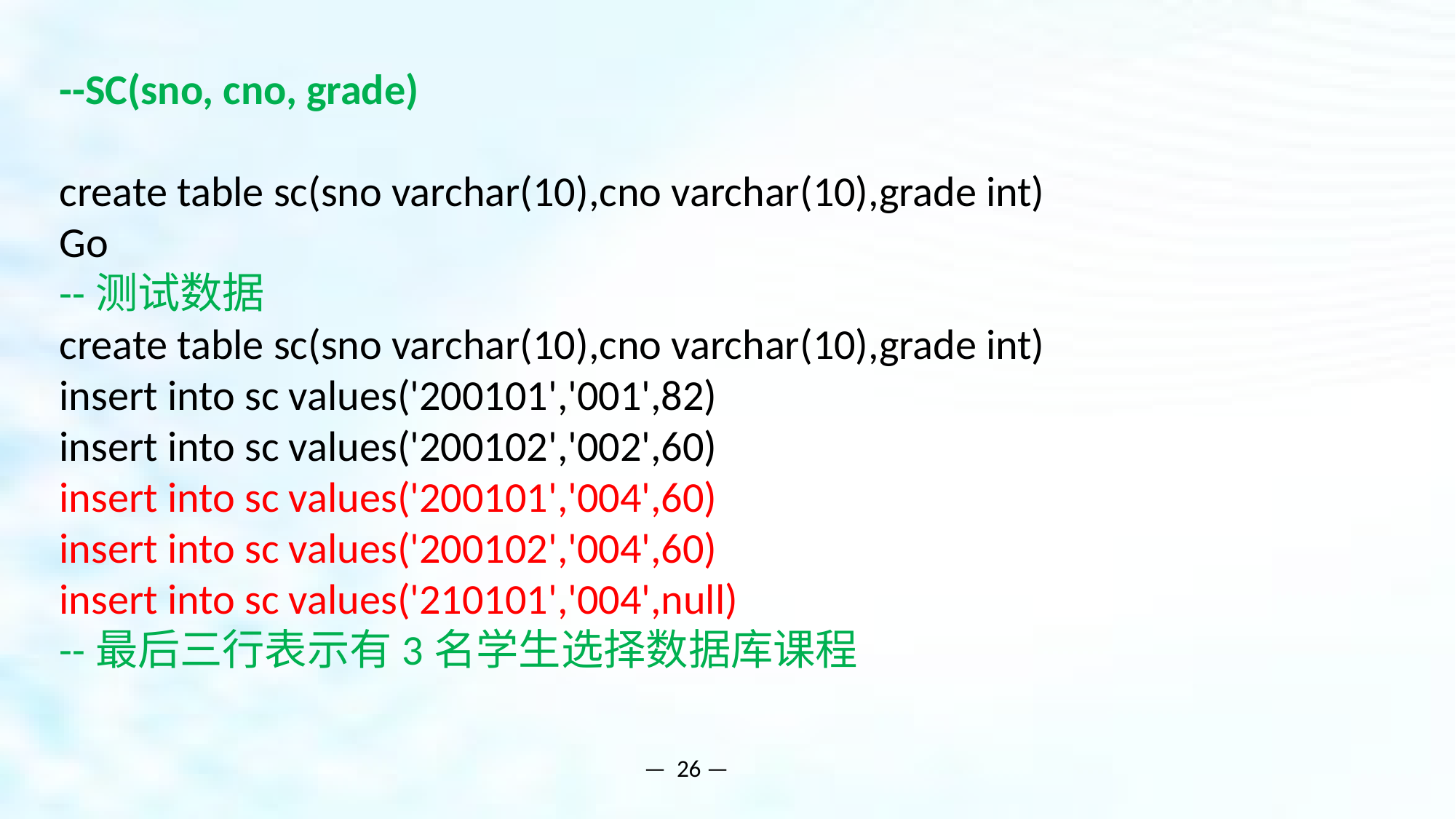

--SC(sno, cno, grade)

create table sc(sno varchar(10),cno varchar(10),grade int)
Go
--测试数据
create table sc(sno varchar(10),cno varchar(10),grade int)
insert into sc values('200101','001',82)
insert into sc values('200102','002',60)
insert into sc values('200101','004',60)
insert into sc values('200102','004',60)
insert into sc values('210101','004',null)
--最后三行表示有3名学生选择数据库课程